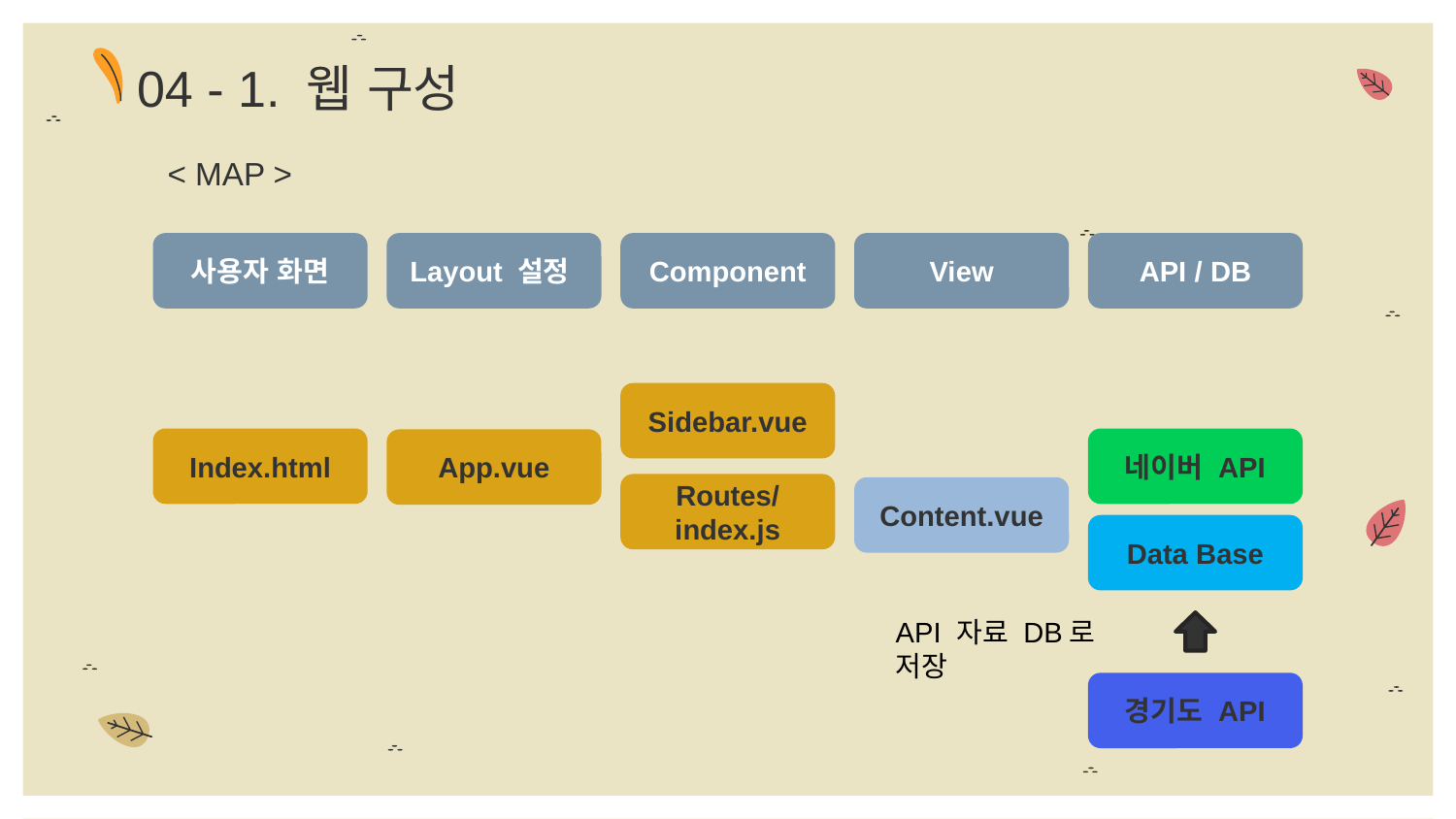

# 04 - 1. 웹 구성

< MAP >
사용자 화면
Layout 설정
Component
View
API / DB
Sidebar.vue
네이버 API
Index.html
App.vue
Routes/
index.js
Content.vue
Data Base
API 자료 DB로 저장

경기도 API